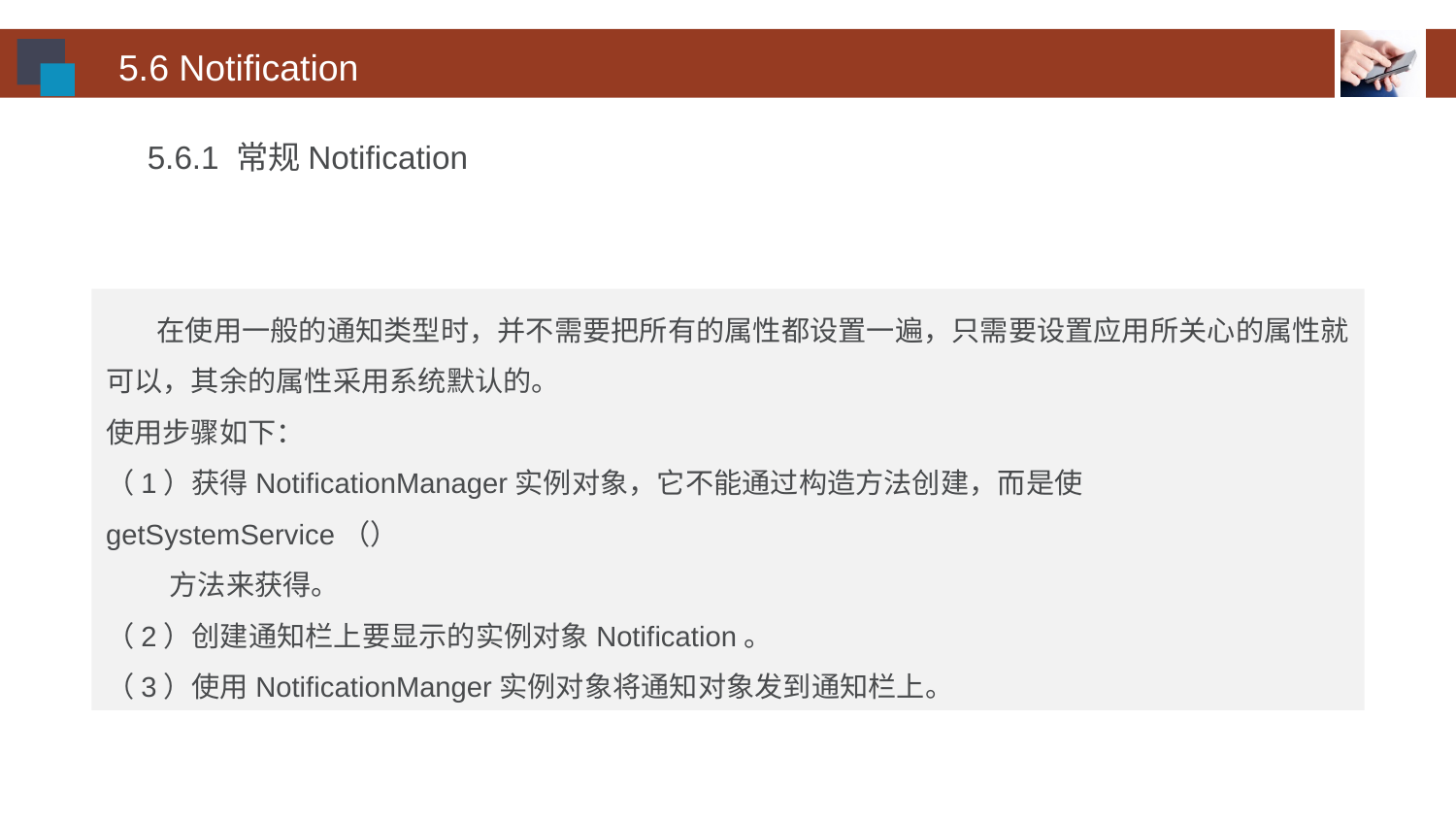

5.6 Notification

5.6.1 常规Notification

       在使用一般的通知类型时，并不需要把所有的属性都设置一遍，只需要设置应用所关心的属性就可以，其余的属性采用系统默认的。
使用步骤如下：
（1）获得NotificationManager实例对象，它不能通过构造方法创建，而是使getSystemService（）
         方法来获得。
（2）创建通知栏上要显示的实例对象Notification。
（3）使用NotificationManger实例对象将通知对象发到通知栏上。